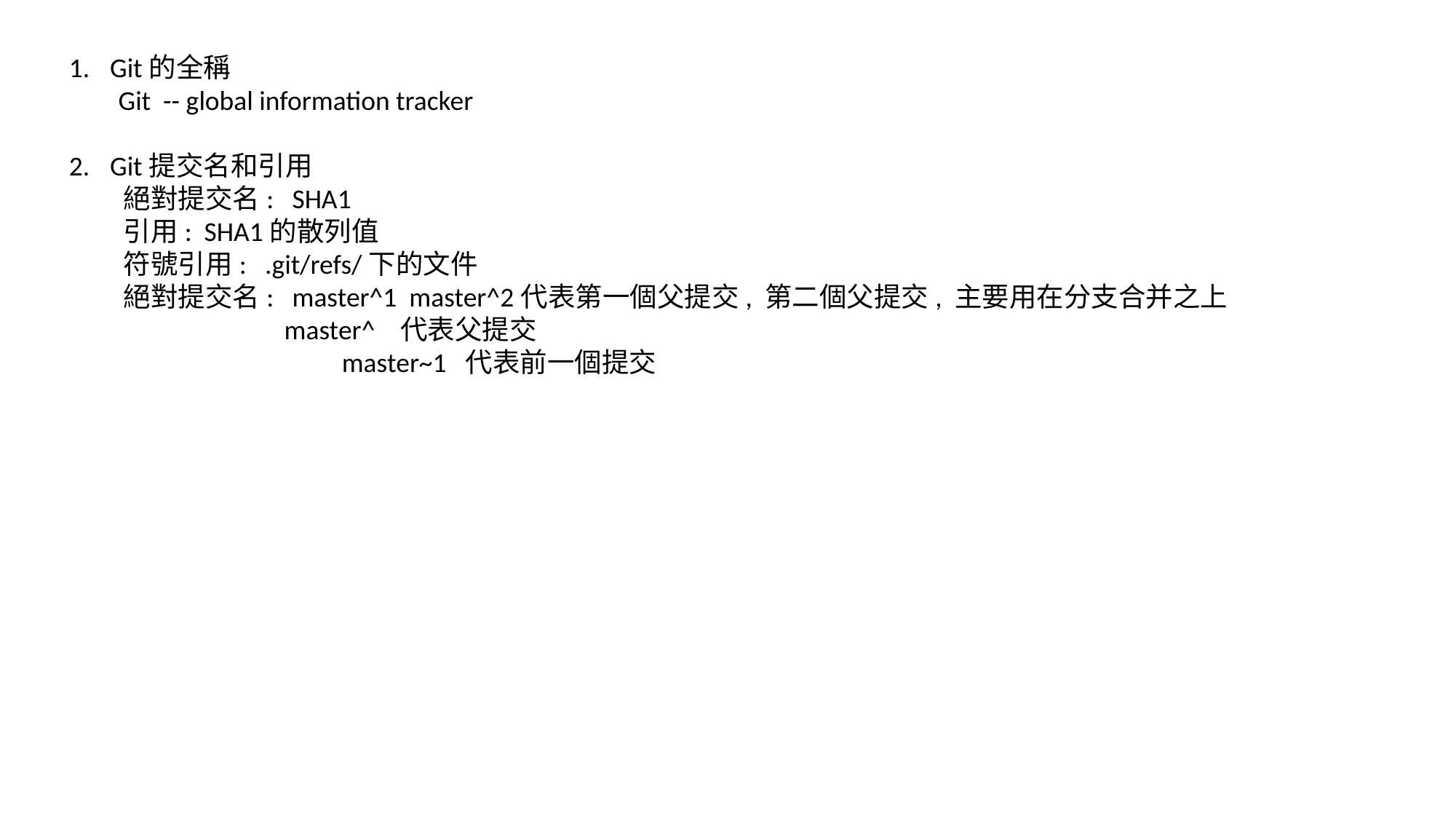

Git的全稱
        Git  -- global information tracker

Git提交名和引用
絕對提交名:   SHA1
引用:  SHA1的散列值
符號引用:   .git/refs/下的文件
絕對提交名:   master^1  master^2代表第一個父提交, 第二個父提交, 主要用在分支合并之上
                          master^   代表父提交
		master~1  代表前一個提交